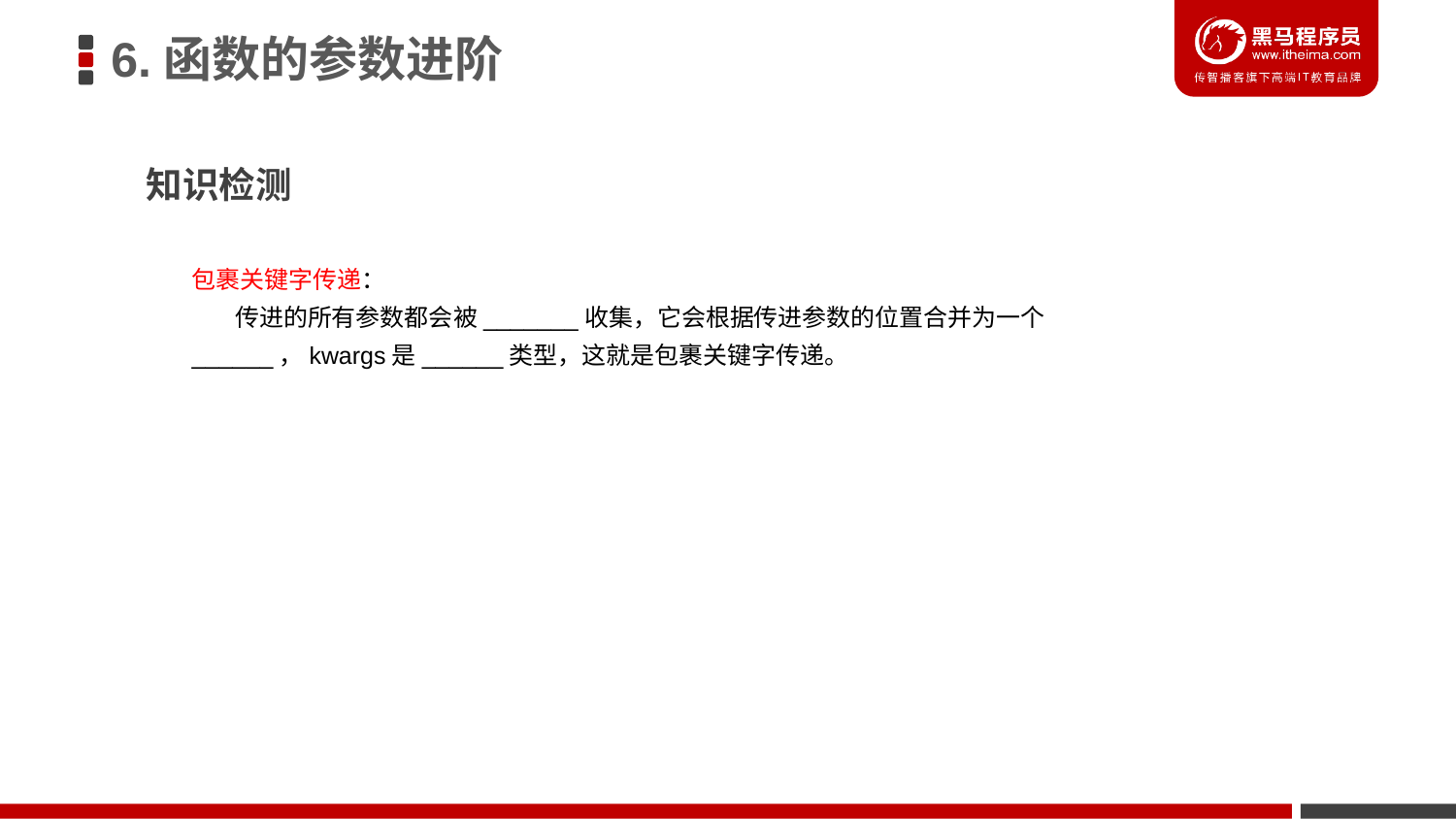

6.函数的参数进阶
知识检测

包裹关键字传递：
       传进的所有参数都会被_______收集，它会根据传进参数的位置合并为一个______，kwargs是______类型，这就是包裹关键字传递。